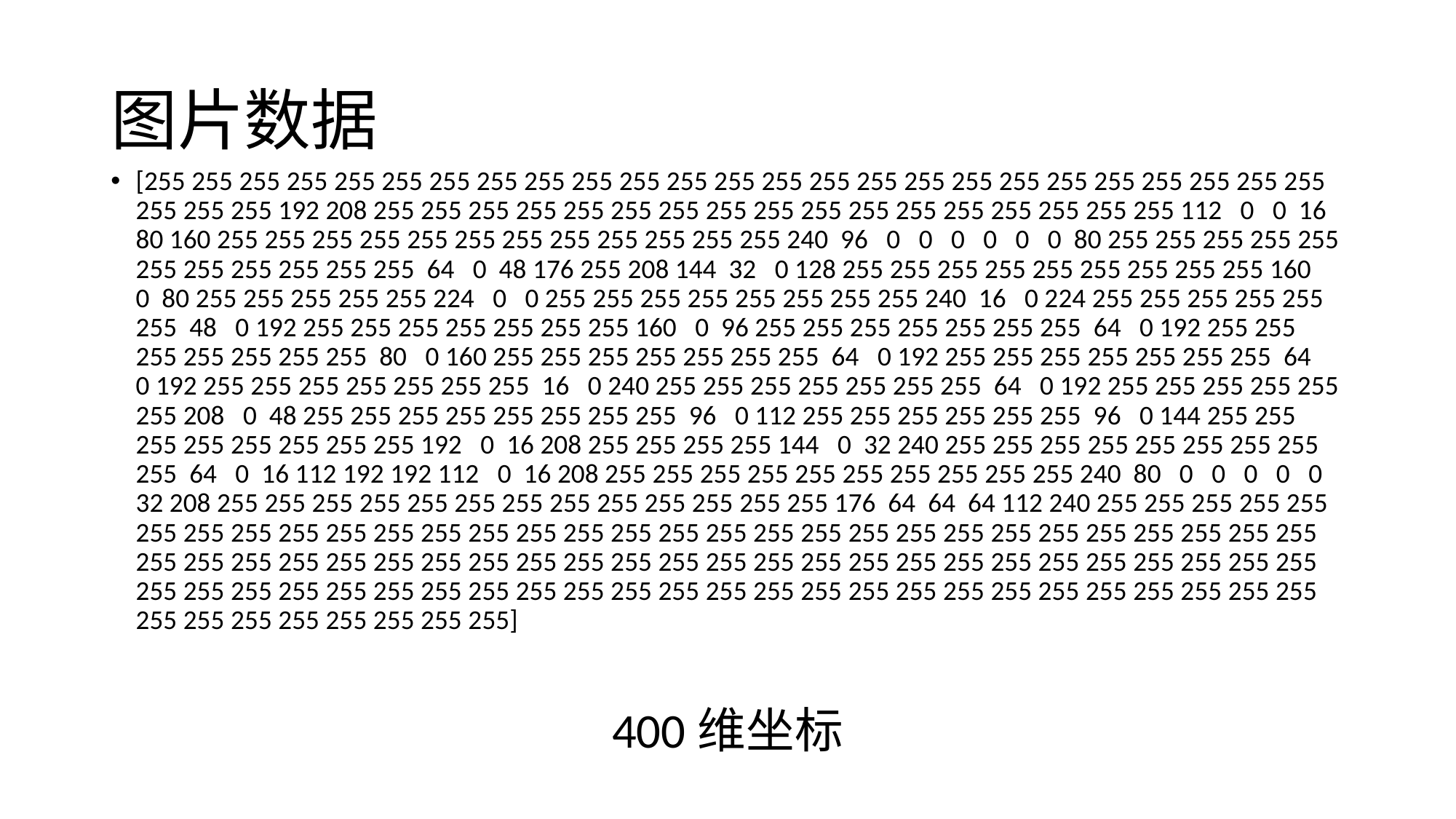

# 图片数据
[255 255 255 255 255 255 255 255 255 255 255 255 255 255 255 255 255 255 255 255 255 255 255 255 255 255 255 255 192 208 255 255 255 255 255 255 255 255 255 255 255 255 255 255 255 255 255 112   0   0  16  80 160 255 255 255 255 255 255 255 255 255 255 255 255 240  96   0   0   0   0   0   0  80 255 255 255 255 255 255 255 255 255 255 255  64   0  48 176 255 208 144  32   0 128 255 255 255 255 255 255 255 255 255 160   0  80 255 255 255 255 255 224   0   0 255 255 255 255 255 255 255 255 240  16   0 224 255 255 255 255 255 255  48   0 192 255 255 255 255 255 255 255 160   0  96 255 255 255 255 255 255 255  64   0 192 255 255 255 255 255 255 255  80   0 160 255 255 255 255 255 255 255  64   0 192 255 255 255 255 255 255 255  64   0 192 255 255 255 255 255 255 255  16   0 240 255 255 255 255 255 255 255  64   0 192 255 255 255 255 255 255 208   0  48 255 255 255 255 255 255 255 255  96   0 112 255 255 255 255 255 255  96   0 144 255 255 255 255 255 255 255 255 192   0  16 208 255 255 255 255 144   0  32 240 255 255 255 255 255 255 255 255 255  64   0  16 112 192 192 112   0  16 208 255 255 255 255 255 255 255 255 255 255 240  80   0   0   0   0   0  32 208 255 255 255 255 255 255 255 255 255 255 255 255 255 176  64  64  64 112 240 255 255 255 255 255 255 255 255 255 255 255 255 255 255 255 255 255 255 255 255 255 255 255 255 255 255 255 255 255 255 255 255 255 255 255 255 255 255 255 255 255 255 255 255 255 255 255 255 255 255 255 255 255 255 255 255 255 255 255 255 255 255 255 255 255 255 255 255 255 255 255 255 255 255 255 255 255 255 255 255 255 255 255 255 255 255 255 255]
400维坐标